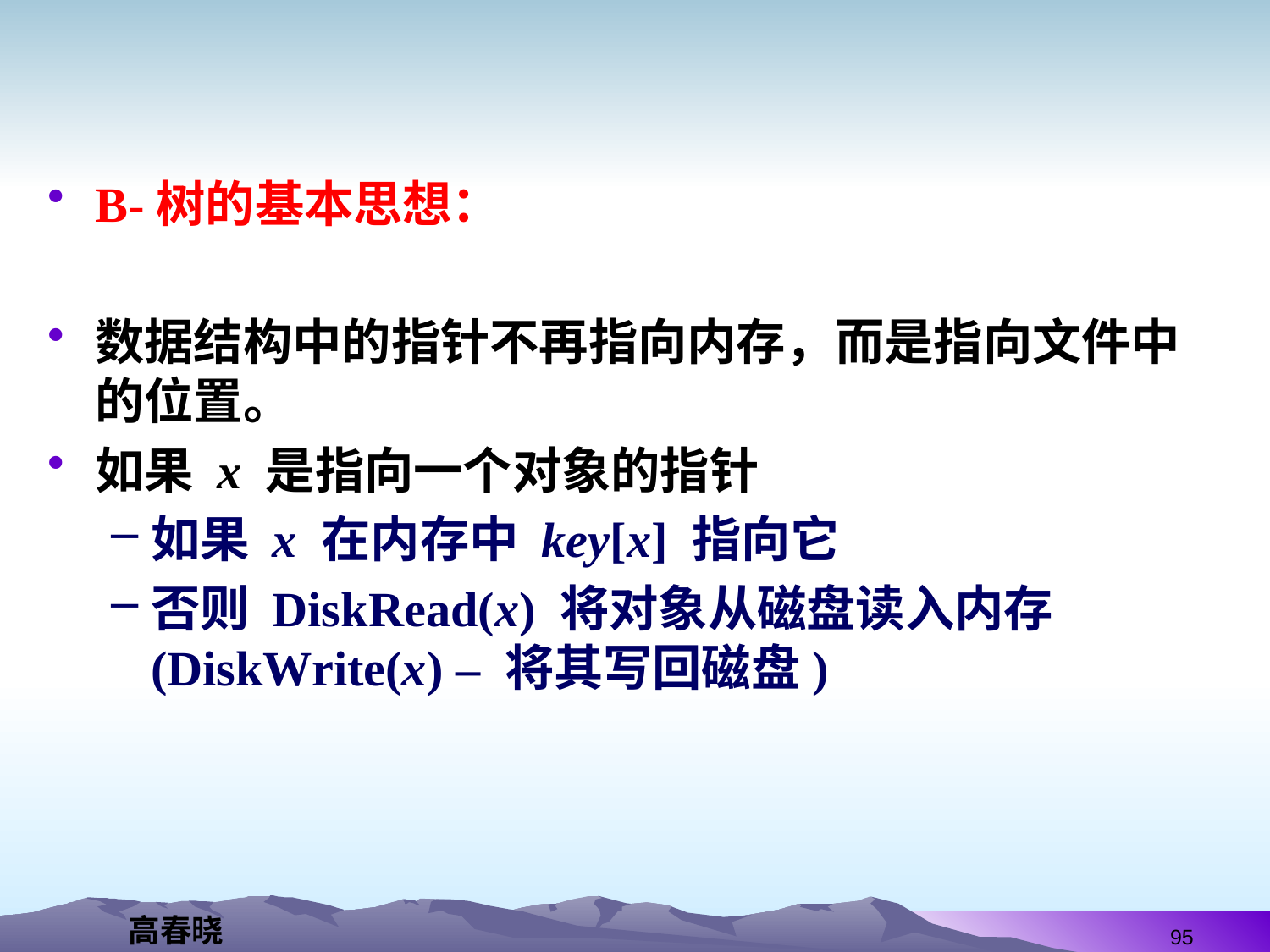

#
B-树的基本思想：

数据结构中的指针不再指向内存，而是指向文件中的位置。
如果 x 是指向一个对象的指针
如果 x 在内存中 key[x] 指向它
否则 DiskRead(x) 将对象从磁盘读入内存 (DiskWrite(x) – 将其写回磁盘)

95